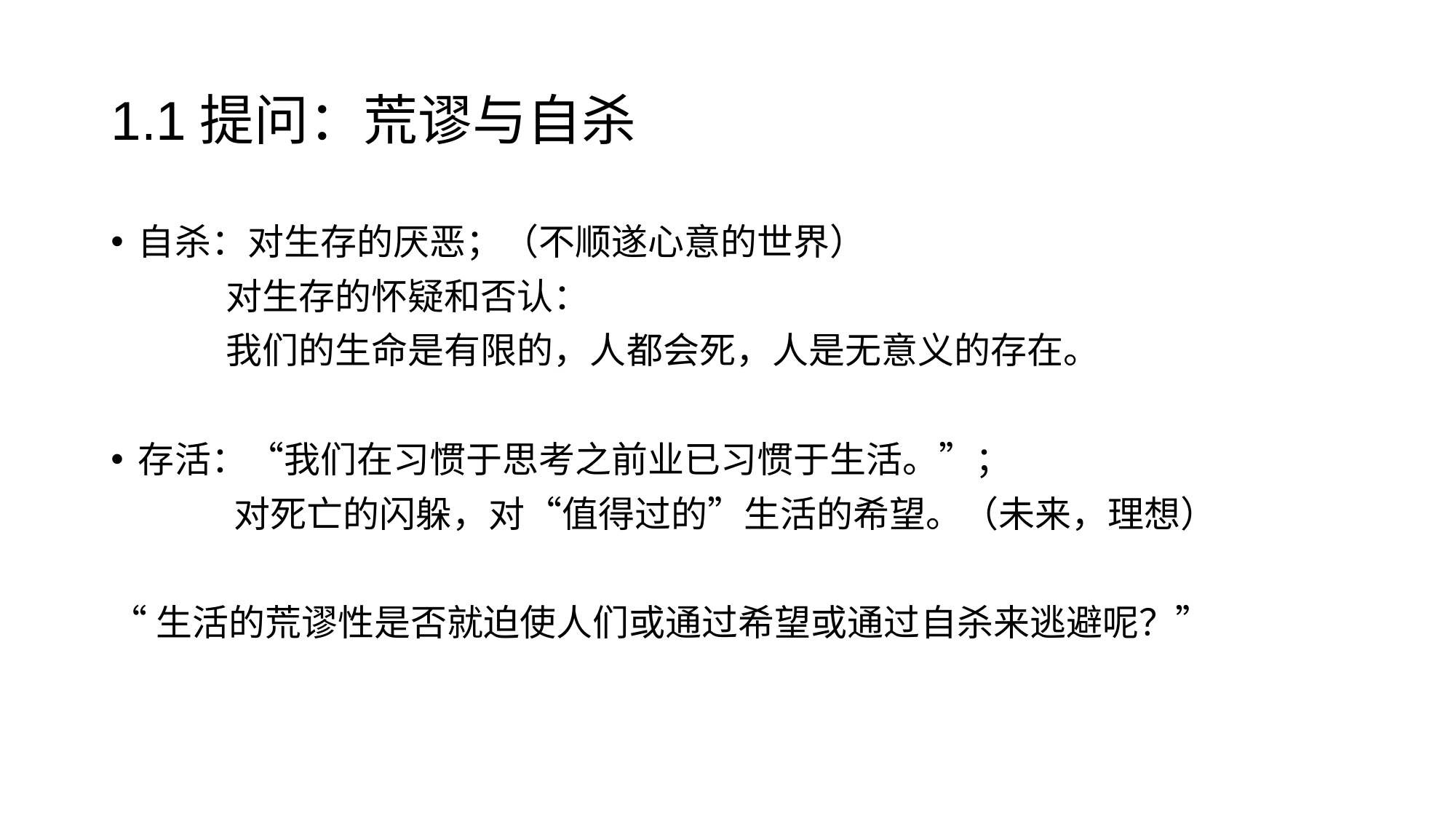

# 1.1提问：荒谬与自杀
自杀：对生存的厌恶；（不顺遂心意的世界）
             对生存的怀疑和否认：
             我们的生命是有限的，人都会死，人是无意义的存在。

存活：“我们在习惯于思考之前业已习惯于生活。”；
              对死亡的闪躲，对“值得过的”生活的希望。（未来，理想）

“生活的荒谬性是否就迫使人们或通过希望或通过自杀来逃避呢？”